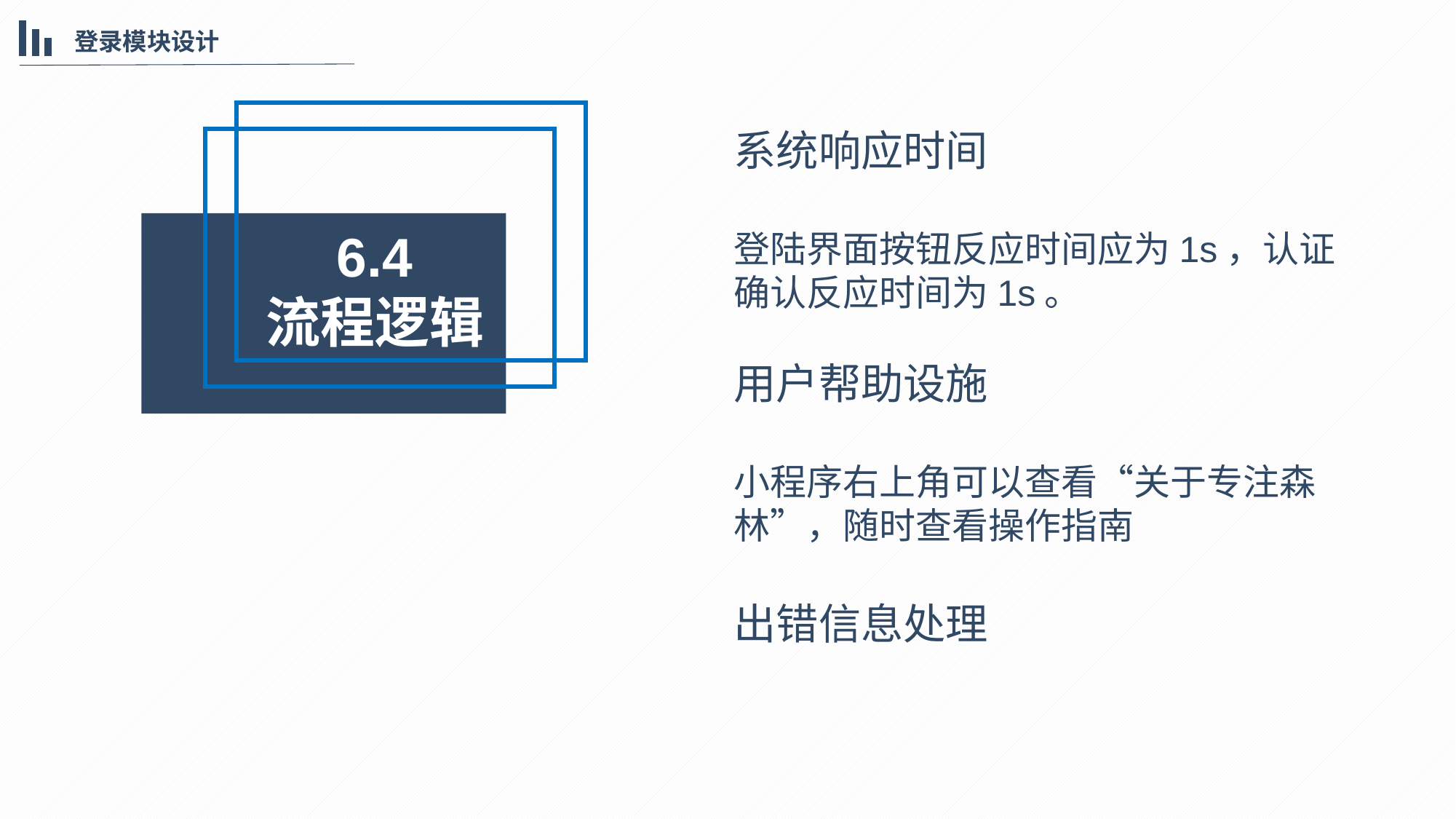

登录模块设计

系统响应时间

登陆界面按钮反应时间应为1s，认证确认反应时间为1s。

用户帮助设施

小程序右上角可以查看“关于专注森林”，随时查看操作指南

出错信息处理

6.4
流程逻辑